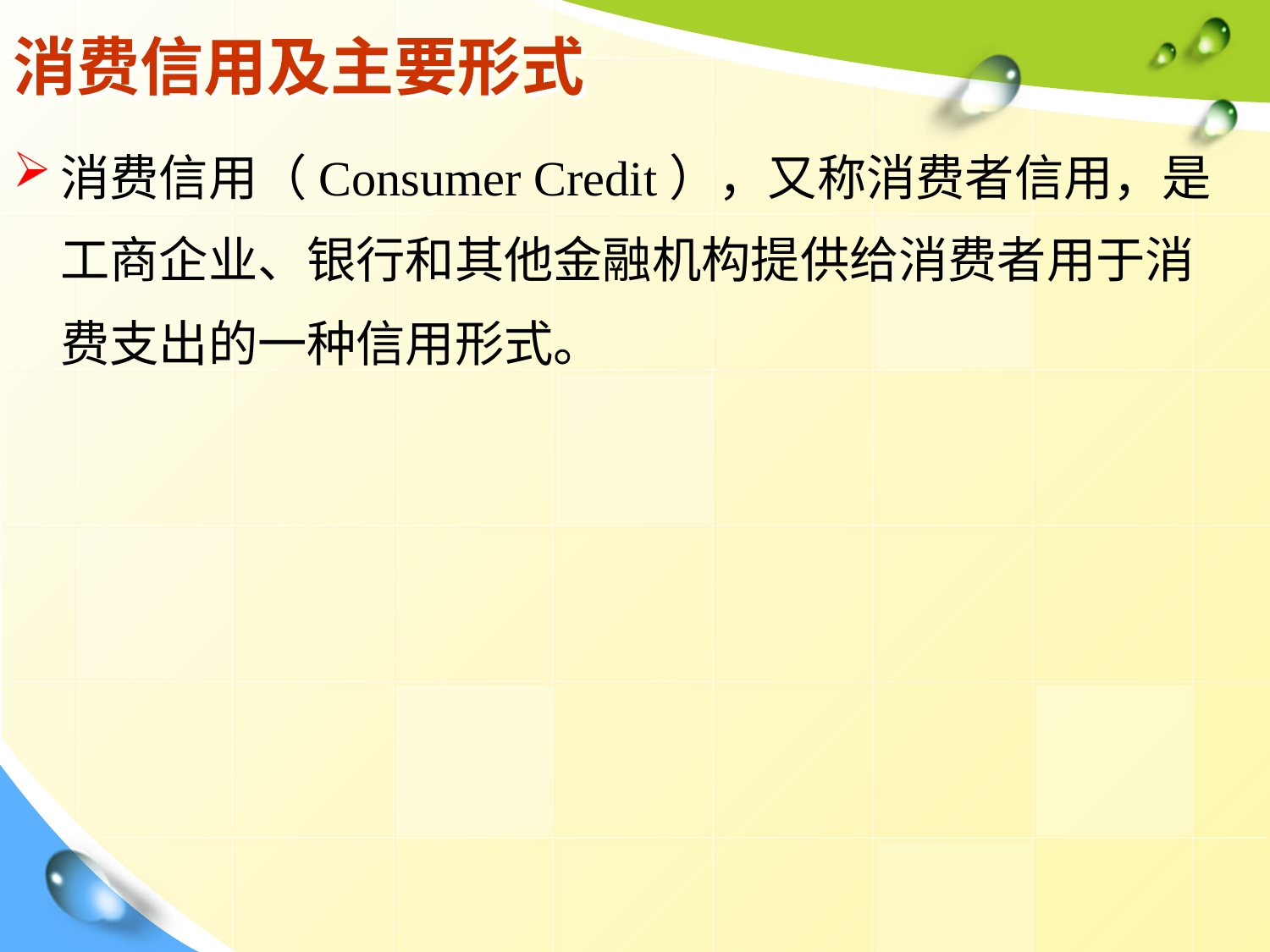

# 消费信用及主要形式
消费信用（Consumer Credit），又称消费者信用，是工商企业、银行和其他金融机构提供给消费者用于消费支出的一种信用形式。